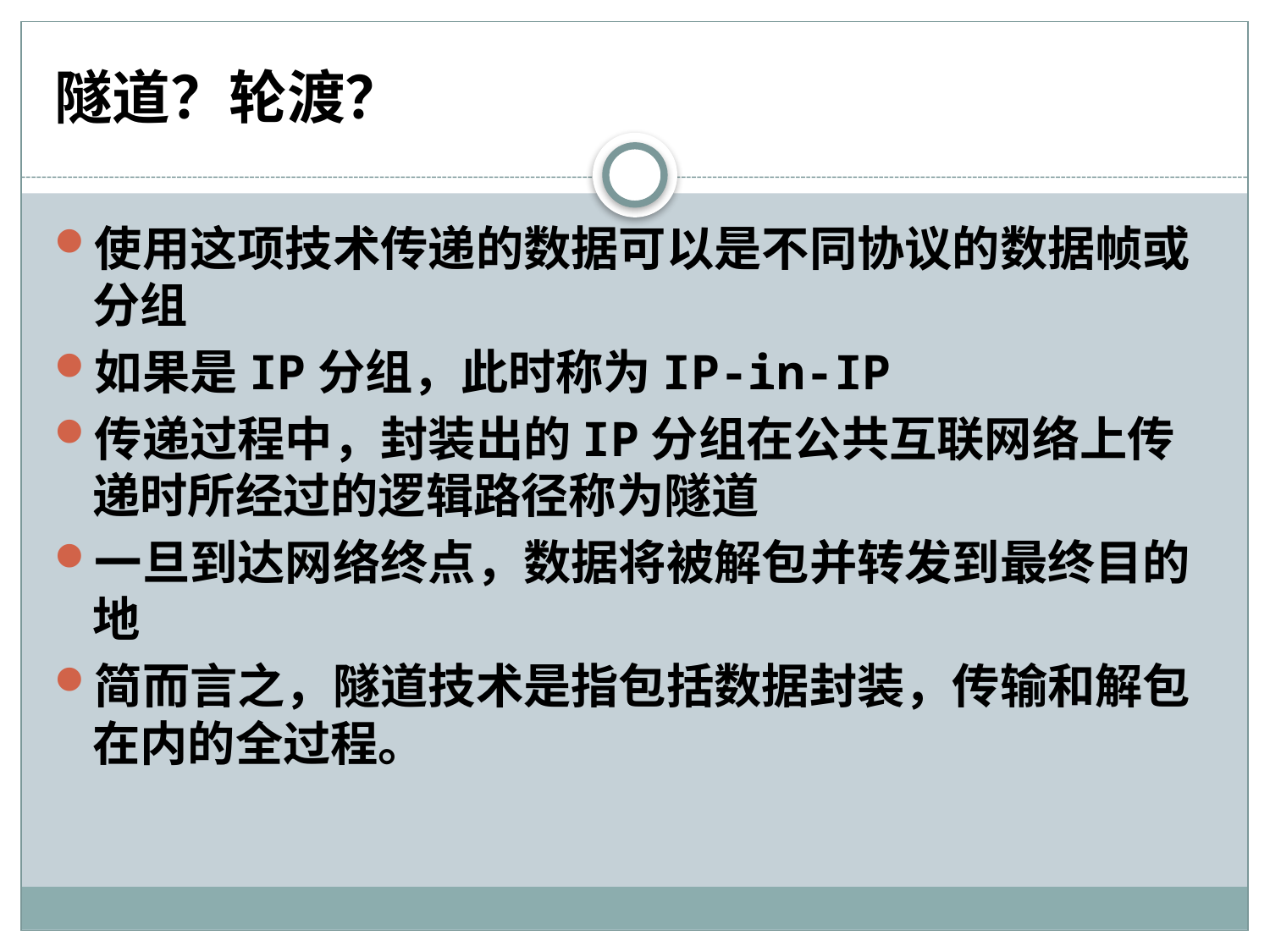

# 隧道？轮渡？
使用这项技术传递的数据可以是不同协议的数据帧或分组
如果是IP分组，此时称为IP-in-IP
传递过程中，封装出的IP分组在公共互联网络上传递时所经过的逻辑路径称为隧道
一旦到达网络终点，数据将被解包并转发到最终目的地
简而言之，隧道技术是指包括数据封装，传输和解包在内的全过程。